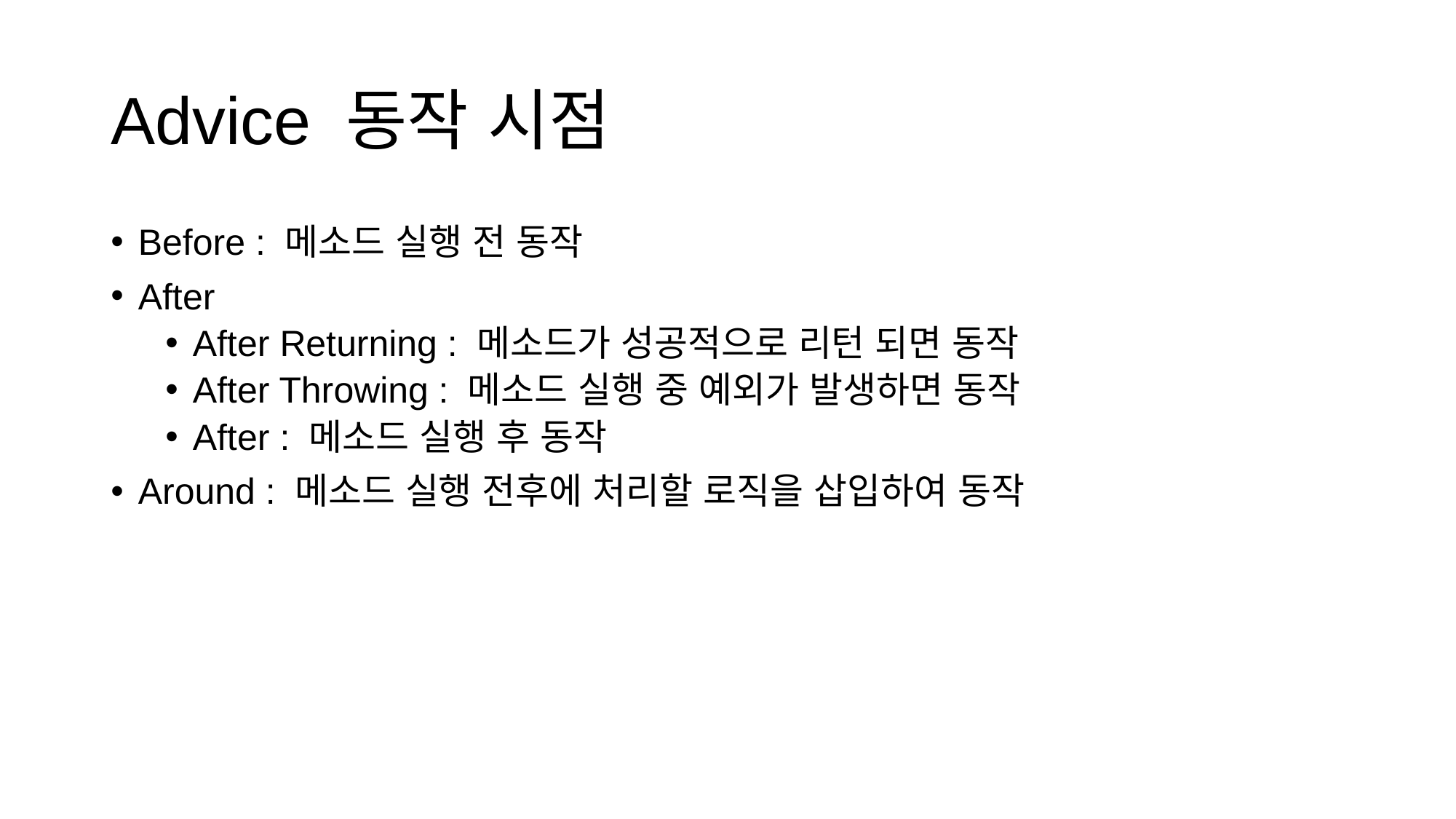

# Advice 동작 시점
Before : 메소드 실행 전 동작
After
After Returning : 메소드가 성공적으로 리턴 되면 동작
After Throwing : 메소드 실행 중 예외가 발생하면 동작
After : 메소드 실행 후 동작
Around : 메소드 실행 전후에 처리할 로직을 삽입하여 동작